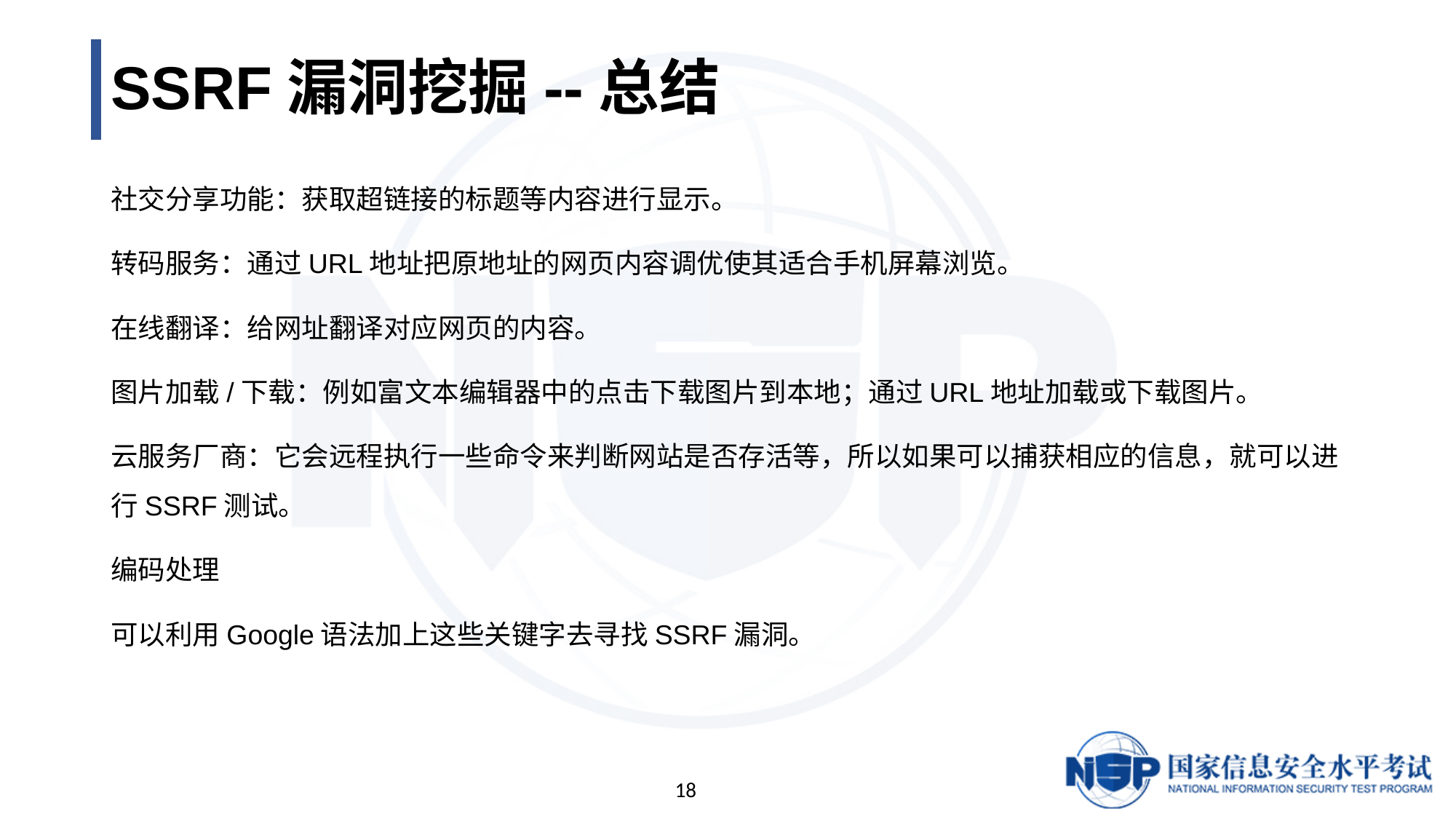

# SSRF漏洞挖掘--总结
社交分享功能：获取超链接的标题等内容进行显示。
转码服务：通过URL地址把原地址的网页内容调优使其适合手机屏幕浏览。
在线翻译：给网址翻译对应网页的内容。
图片加载/下载：例如富文本编辑器中的点击下载图片到本地；通过URL地址加载或下载图片。
云服务厂商：它会远程执行一些命令来判断网站是否存活等，所以如果可以捕获相应的信息，就可以进行SSRF测试。
编码处理
可以利用Google语法加上这些关键字去寻找SSRF漏洞。